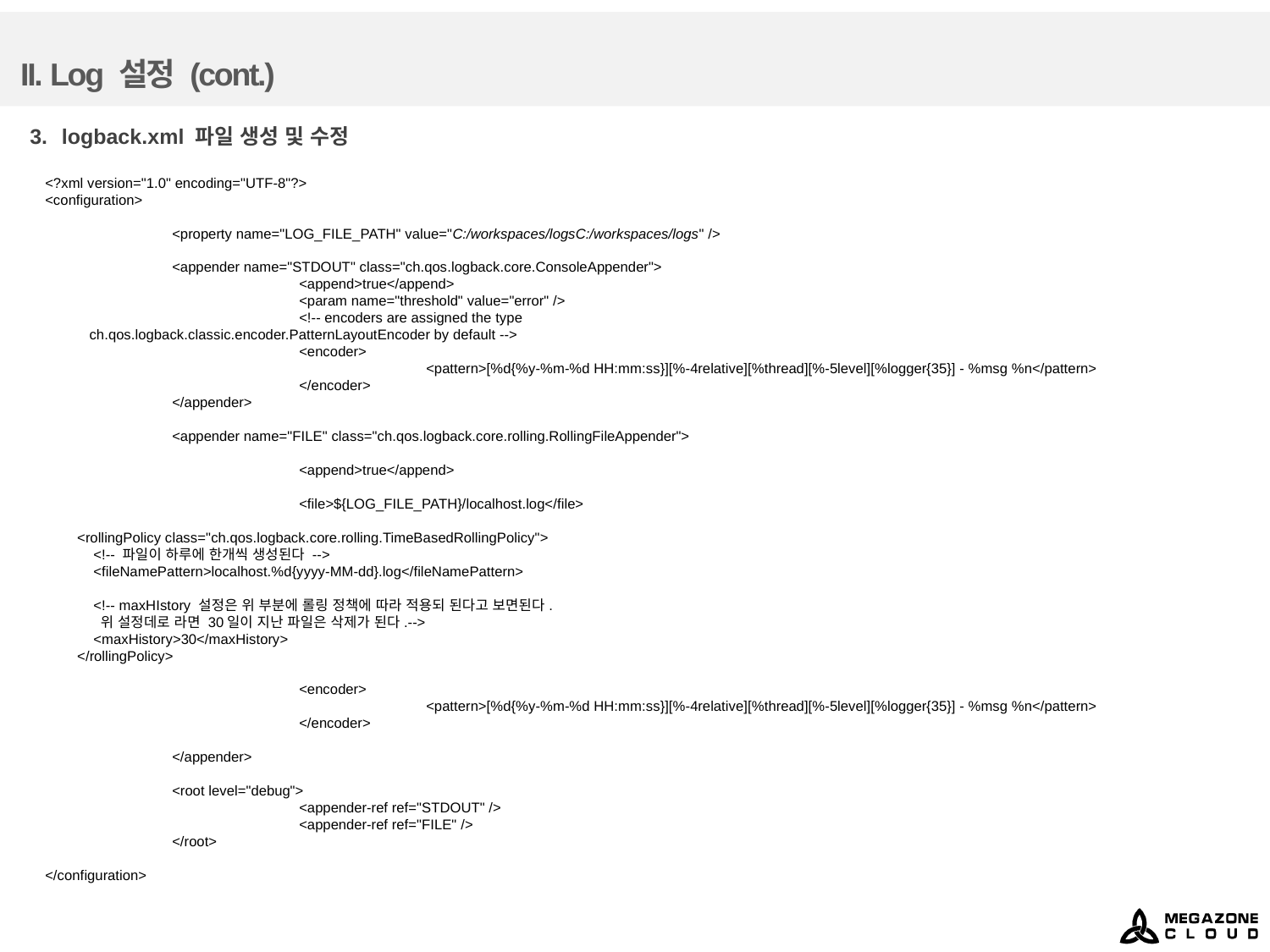

# II. Log 설정 (cont.)
logback.xml 파일 생성 및 수정
<?xml version="1.0" encoding="UTF-8"?>
<configuration>

	<property name="LOG_FILE_PATH" value="C:/workspaces/logsC:/workspaces/logs" />

	<appender name="STDOUT" class="ch.qos.logback.core.ConsoleAppender">
		<append>true</append>
		<param name="threshold" value="error" />
		<!-- encoders are assigned the type
           ch.qos.logback.classic.encoder.PatternLayoutEncoder by default -->
		<encoder>
			<pattern>[%d{%y-%m-%d HH:mm:ss}][%-4relative][%thread][%-5level][%logger{35}] - %msg %n</pattern>
		</encoder>
	</appender>

	<appender name="FILE" class="ch.qos.logback.core.rolling.RollingFileAppender">

		<append>true</append>

		<file>${LOG_FILE_PATH}/localhost.log</file>

        <rollingPolicy class="ch.qos.logback.core.rolling.TimeBasedRollingPolicy">
            <!-- 파일이 하루에 한개씩 생성된다 -->
            <fileNamePattern>localhost.%d{yyyy-MM-dd}.log</fileNamePattern>

            <!-- maxHIstory 설정은 위 부분에 롤링 정책에 따라 적용되 된다고 보면된다.
             위 설정데로 라면 30일이 지난 파일은 삭제가 된다.-->
            <maxHistory>30</maxHistory>
        </rollingPolicy>

		<encoder>
			<pattern>[%d{%y-%m-%d HH:mm:ss}][%-4relative][%thread][%-5level][%logger{35}] - %msg %n</pattern>
		</encoder>

	</appender>

	<root level="debug">
		<appender-ref ref="STDOUT" />
		<appender-ref ref="FILE" />
	</root>

</configuration>